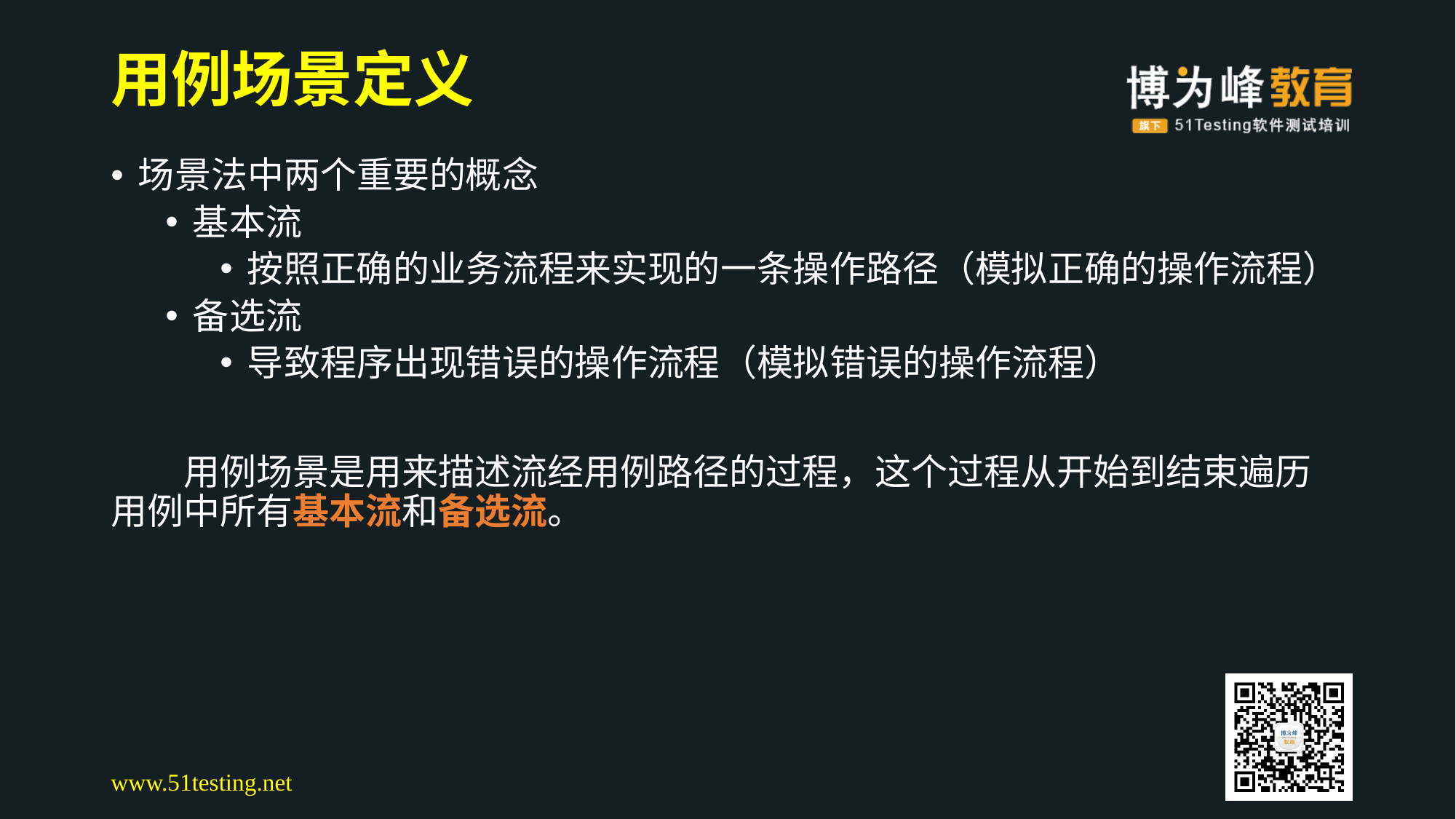

# 用例场景定义
场景法中两个重要的概念
基本流
按照正确的业务流程来实现的一条操作路径（模拟正确的操作流程）
备选流
导致程序出现错误的操作流程（模拟错误的操作流程）

　　用例场景是用来描述流经用例路径的过程，这个过程从开始到结束遍历用例中所有基本流和备选流。

www.51testing.net